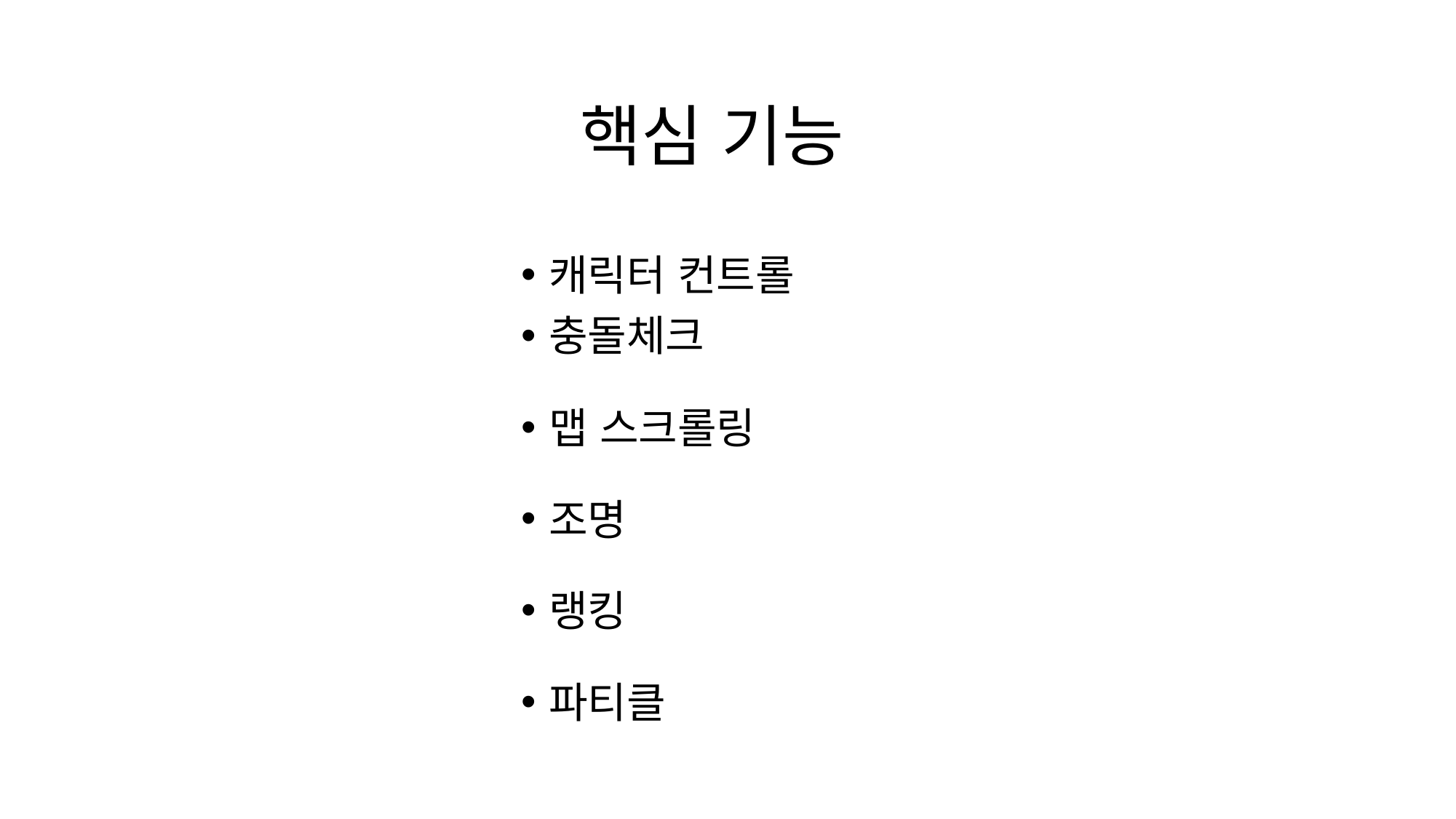

# 핵심 기능
캐릭터 컨트롤
충돌체크
맵 스크롤링
조명
랭킹
파티클